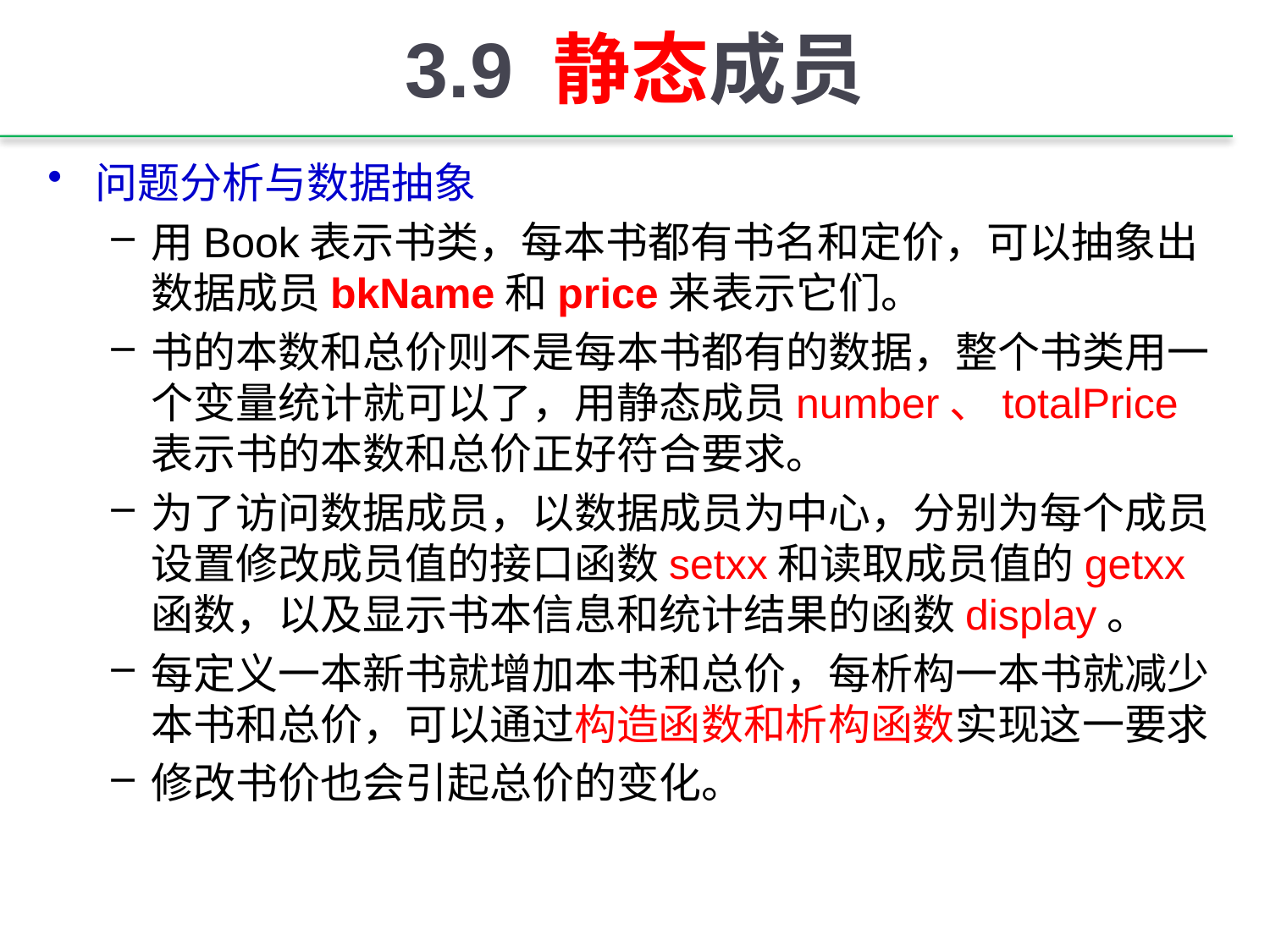

# 3.9 静态成员
问题分析与数据抽象
用Book表示书类，每本书都有书名和定价，可以抽象出数据成员bkName和price来表示它们。
书的本数和总价则不是每本书都有的数据，整个书类用一个变量统计就可以了，用静态成员number、totalPrice表示书的本数和总价正好符合要求。
为了访问数据成员，以数据成员为中心，分别为每个成员设置修改成员值的接口函数setxx和读取成员值的getxx函数，以及显示书本信息和统计结果的函数display。
每定义一本新书就增加本书和总价，每析构一本书就减少本书和总价，可以通过构造函数和析构函数实现这一要求
修改书价也会引起总价的变化。